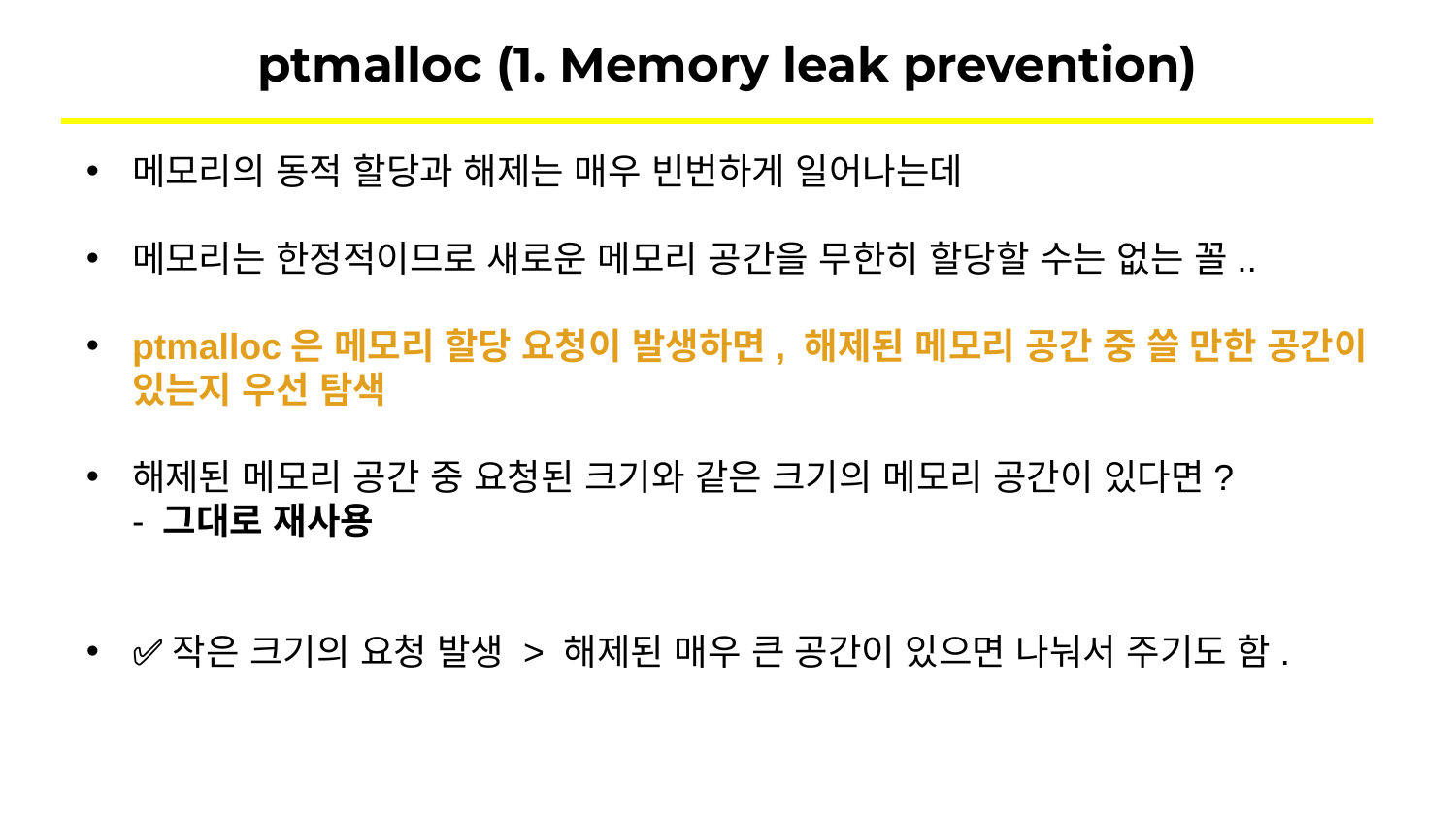

# ptmalloc (1. Memory leak prevention)

메모리의 동적 할당과 해제는 매우 빈번하게 일어나는데

메모리는 한정적이므로 새로운 메모리 공간을 무한히 할당할 수는 없는 꼴..

ptmalloc은 메모리 할당 요청이 발생하면, 해제된 메모리 공간 중 쓸 만한 공간이 있는지 우선 탐색

해제된 메모리 공간 중 요청된 크기와 같은 크기의 메모리 공간이 있다면?
- 그대로 재사용

✅작은 크기의 요청 발생 > 해제된 매우 큰 공간이 있으면 나눠서 주기도 함.